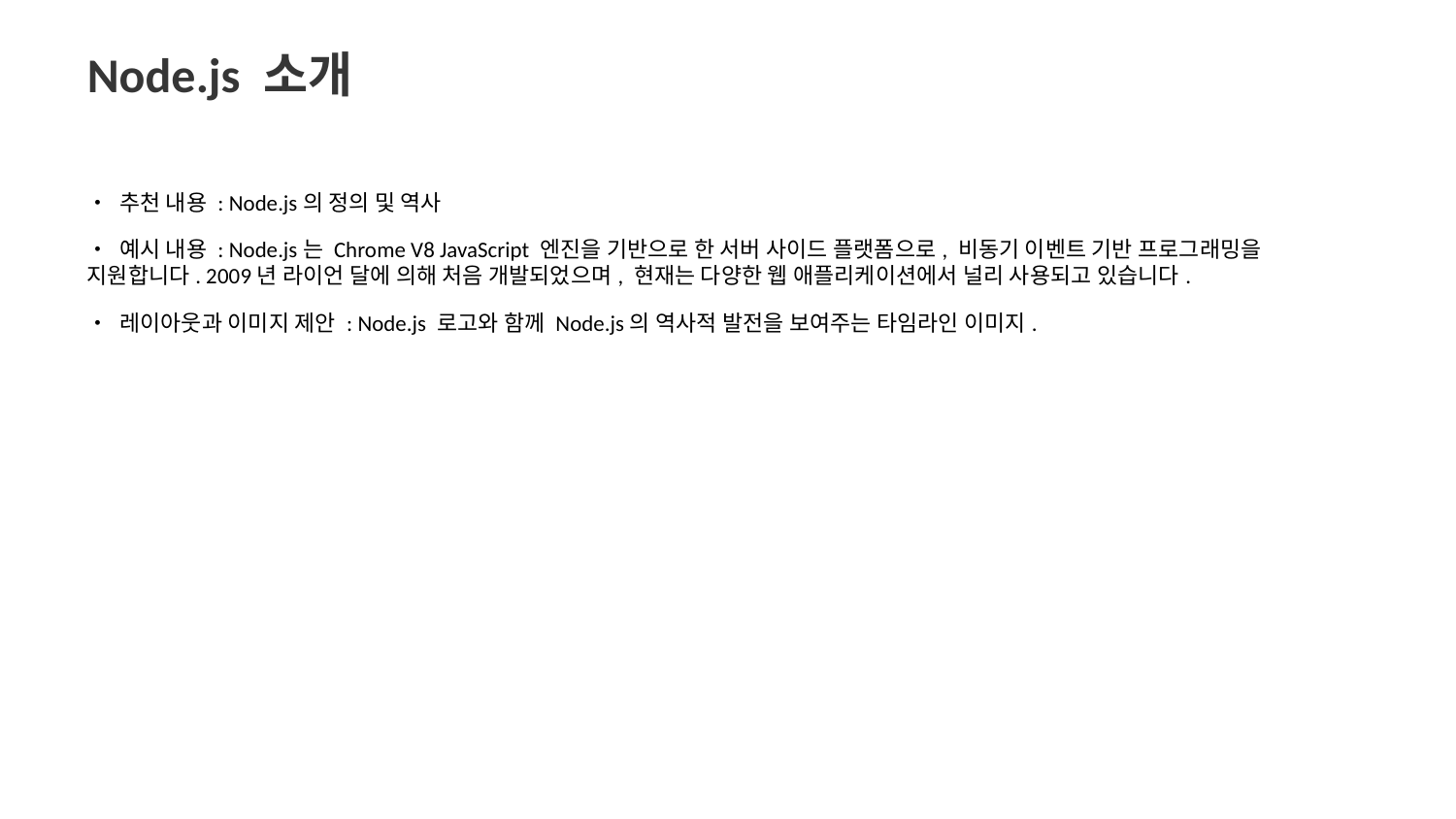

Node.js 소개
• 추천 내용 : Node.js의 정의 및 역사
• 예시 내용 : Node.js는 Chrome V8 JavaScript 엔진을 기반으로 한 서버 사이드 플랫폼으로, 비동기 이벤트 기반 프로그래밍을 지원합니다. 2009년 라이언 달에 의해 처음 개발되었으며, 현재는 다양한 웹 애플리케이션에서 널리 사용되고 있습니다.
• 레이아웃과 이미지 제안 : Node.js 로고와 함께 Node.js의 역사적 발전을 보여주는 타임라인 이미지.